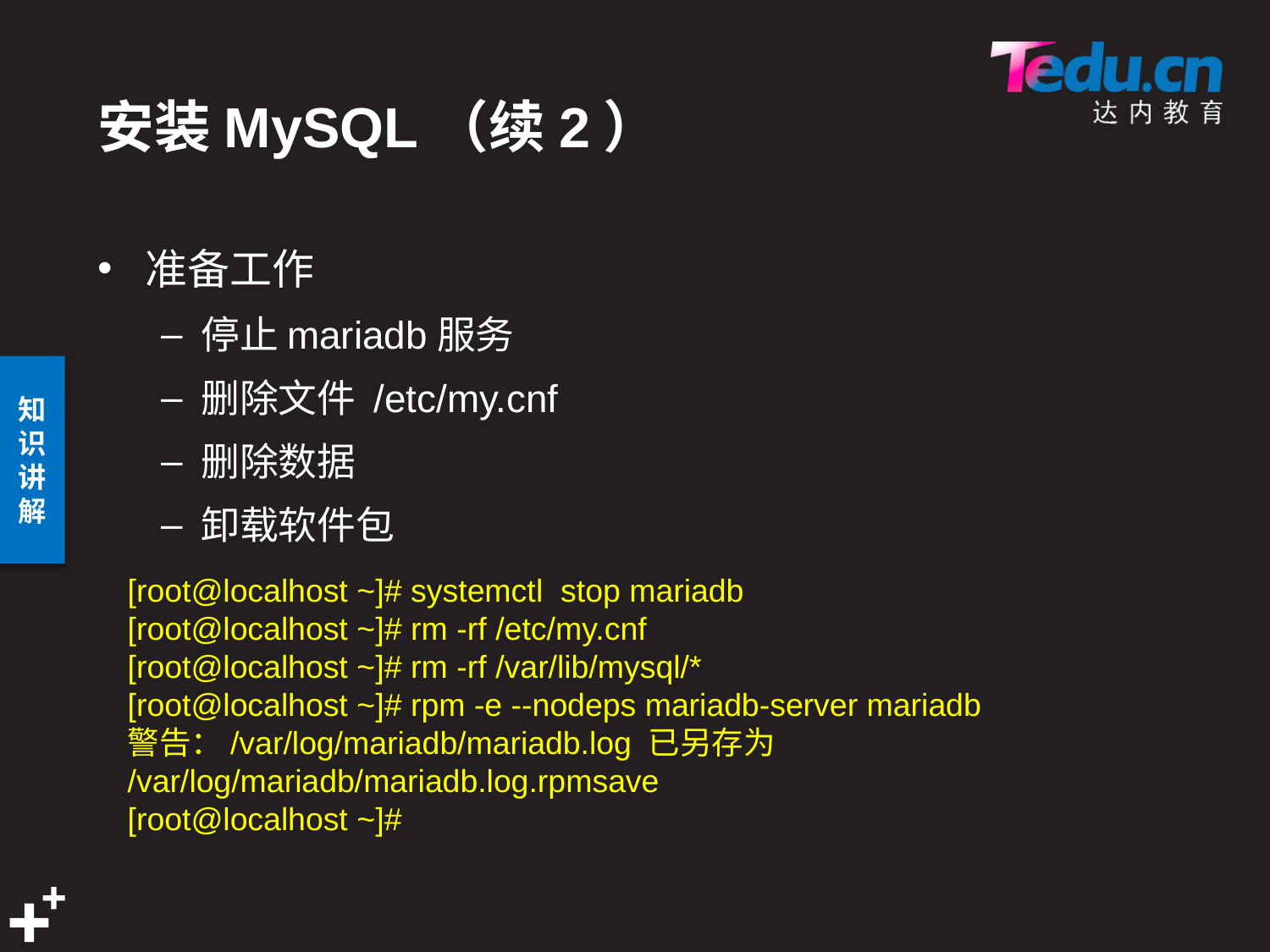

# 安装MySQL（续2）
准备工作
停止mariadb服务
删除文件 /etc/my.cnf
删除数据
卸载软件包
[root@localhost ~]# systemctl  stop mariadb
[root@localhost ~]# rm -rf /etc/my.cnf
[root@localhost ~]# rm -rf /var/lib/mysql/*
[root@localhost ~]# rpm -e --nodeps mariadb-server mariadb
警告：/var/log/mariadb/mariadb.log 已另存为 /var/log/mariadb/mariadb.log.rpmsave
[root@localhost ~]#